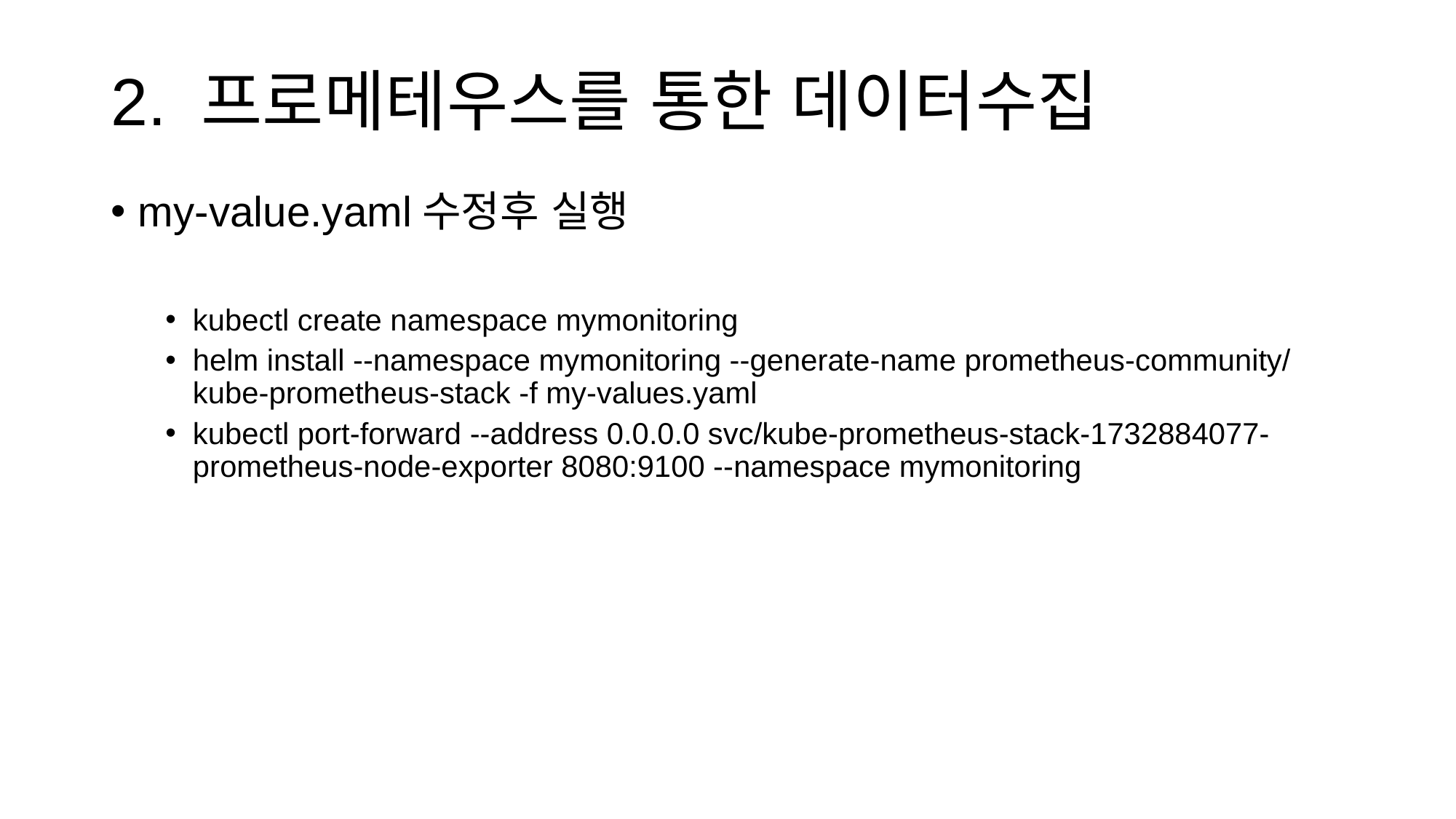

# 2. 프로메테우스를 통한 데이터수집
my-value.yaml수정후 실행

kubectl create namespace mymonitoring
helm install --namespace mymonitoring --generate-name prometheus-community/kube-prometheus-stack -f my-values.yaml
kubectl port-forward --address 0.0.0.0 svc/kube-prometheus-stack-1732884077-prometheus-node-exporter 8080:9100 --namespace mymonitoring